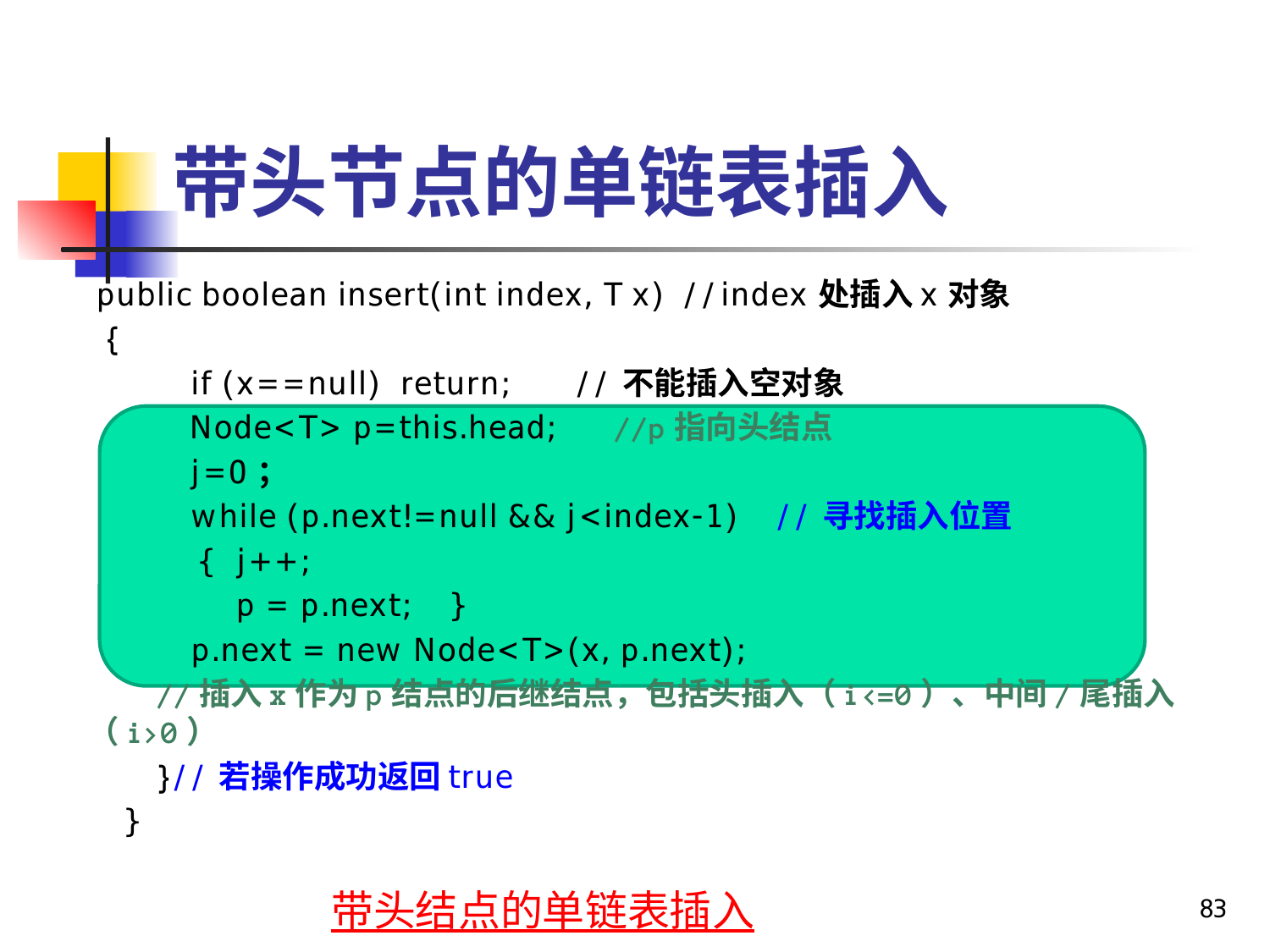

# 带头节点的单链表插入
 public boolean insert(int index, T x)  //index处插入x对象
 {
      if (x==null)  return;       //不能插入空对象
           Node<T> p=this.head;      //p指向头结点
      j=0；
      while (p.next!=null && j<index-1)    //寻找插入位置
            {  j++;
                p = p.next;    }
      p.next = new Node<T>(x, p.next);
    //插入x作为p结点的后继结点，包括头插入（i<=0）、中间/尾插入（i>0）
    }//若操作成功返回true
    }

83
带头结点的单链表插入